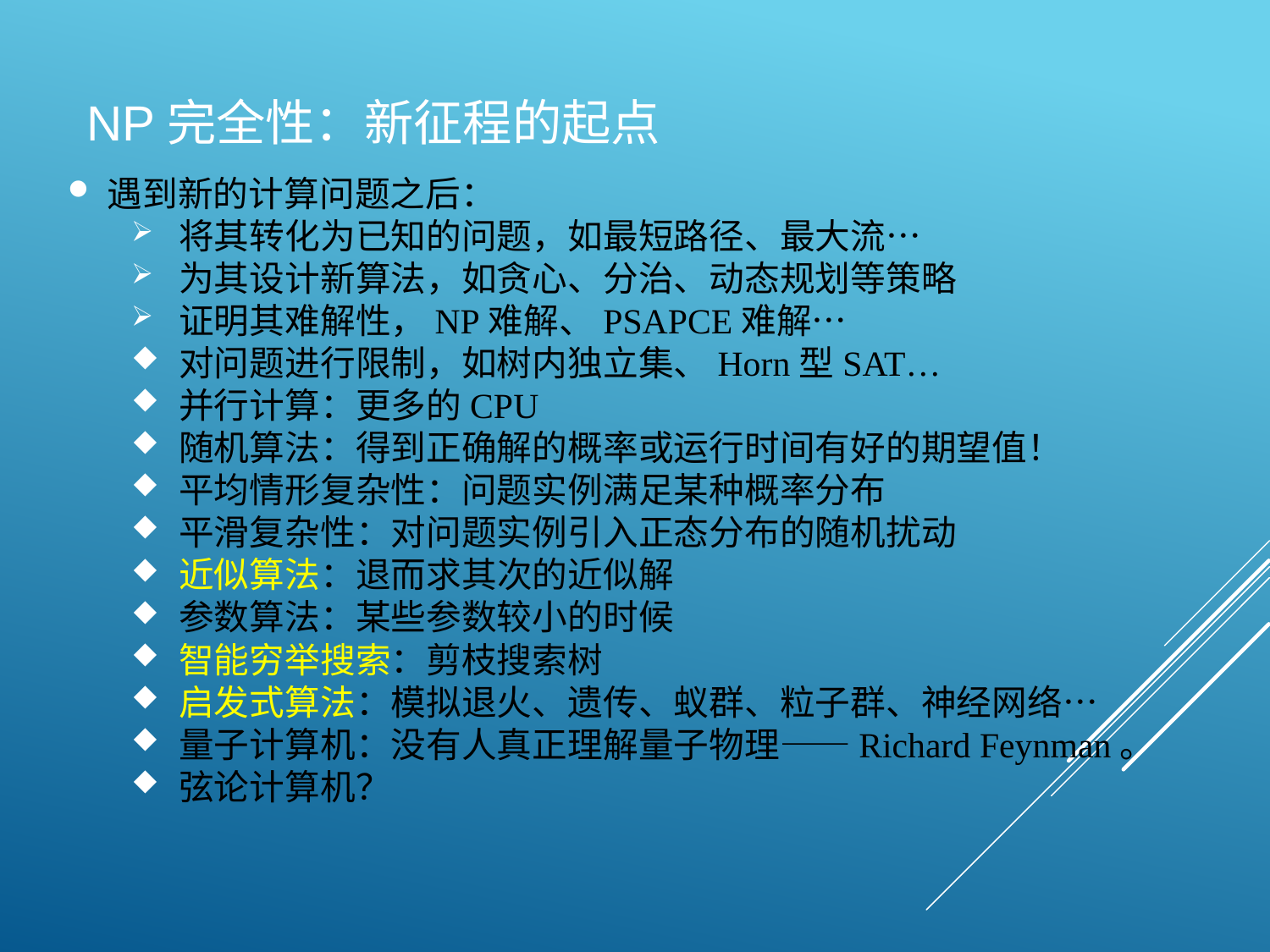

# NP完全性：新征程的起点
遇到新的计算问题之后：
将其转化为已知的问题，如最短路径、最大流…
为其设计新算法，如贪心、分治、动态规划等策略
证明其难解性，NP难解、PSAPCE难解…
对问题进行限制，如树内独立集、Horn型SAT…
并行计算：更多的CPU
随机算法：得到正确解的概率或运行时间有好的期望值！
平均情形复杂性：问题实例满足某种概率分布
平滑复杂性：对问题实例引入正态分布的随机扰动
近似算法：退而求其次的近似解
参数算法：某些参数较小的时候
智能穷举搜索：剪枝搜索树
启发式算法：模拟退火、遗传、蚁群、粒子群、神经网络…
量子计算机：没有人真正理解量子物理——Richard Feynman。
弦论计算机？